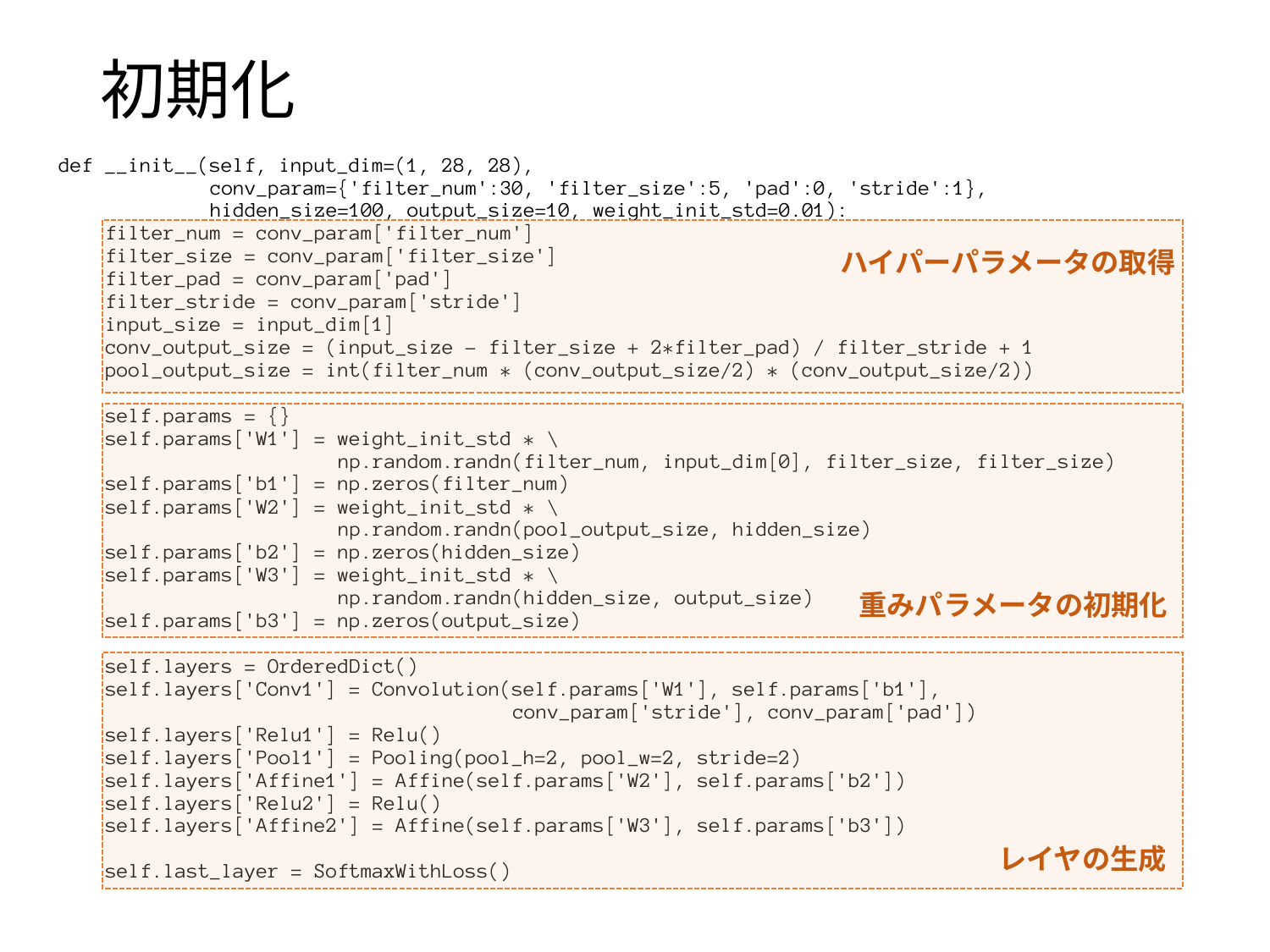

# 初期化
    def __init__(self, input_dim=(1, 28, 28),
                 conv_param={'filter_num':30, 'filter_size':5, 'pad':0, 'stride':1},
                 hidden_size=100, output_size=10, weight_init_std=0.01):
        filter_num = conv_param['filter_num']
        filter_size = conv_param['filter_size']
        filter_pad = conv_param['pad']
        filter_stride = conv_param['stride']
        input_size = input_dim[1]
        conv_output_size = (input_size - filter_size + 2*filter_pad) / filter_stride + 1
        pool_output_size = int(filter_num * (conv_output_size/2) * (conv_output_size/2))
        self.params = {}
        self.params['W1'] = weight_init_std * \
                            np.random.randn(filter_num, input_dim[0], filter_size, filter_size)
        self.params['b1'] = np.zeros(filter_num)
        self.params['W2'] = weight_init_std * \
                            np.random.randn(pool_output_size, hidden_size)
        self.params['b2'] = np.zeros(hidden_size)
        self.params['W3'] = weight_init_std * \
                            np.random.randn(hidden_size, output_size)
        self.params['b3'] = np.zeros(output_size)
        self.layers = OrderedDict()
        self.layers['Conv1'] = Convolution(self.params['W1'], self.params['b1'],
                                           conv_param['stride'], conv_param['pad'])
        self.layers['Relu1'] = Relu()
        self.layers['Pool1'] = Pooling(pool_h=2, pool_w=2, stride=2)
        self.layers['Affine1'] = Affine(self.params['W2'], self.params['b2'])
        self.layers['Relu2'] = Relu()
        self.layers['Affine2'] = Affine(self.params['W3'], self.params['b3'])
        self.last_layer = SoftmaxWithLoss()

ハイパーパラメータの取得

重みパラメータの初期化

レイヤの生成